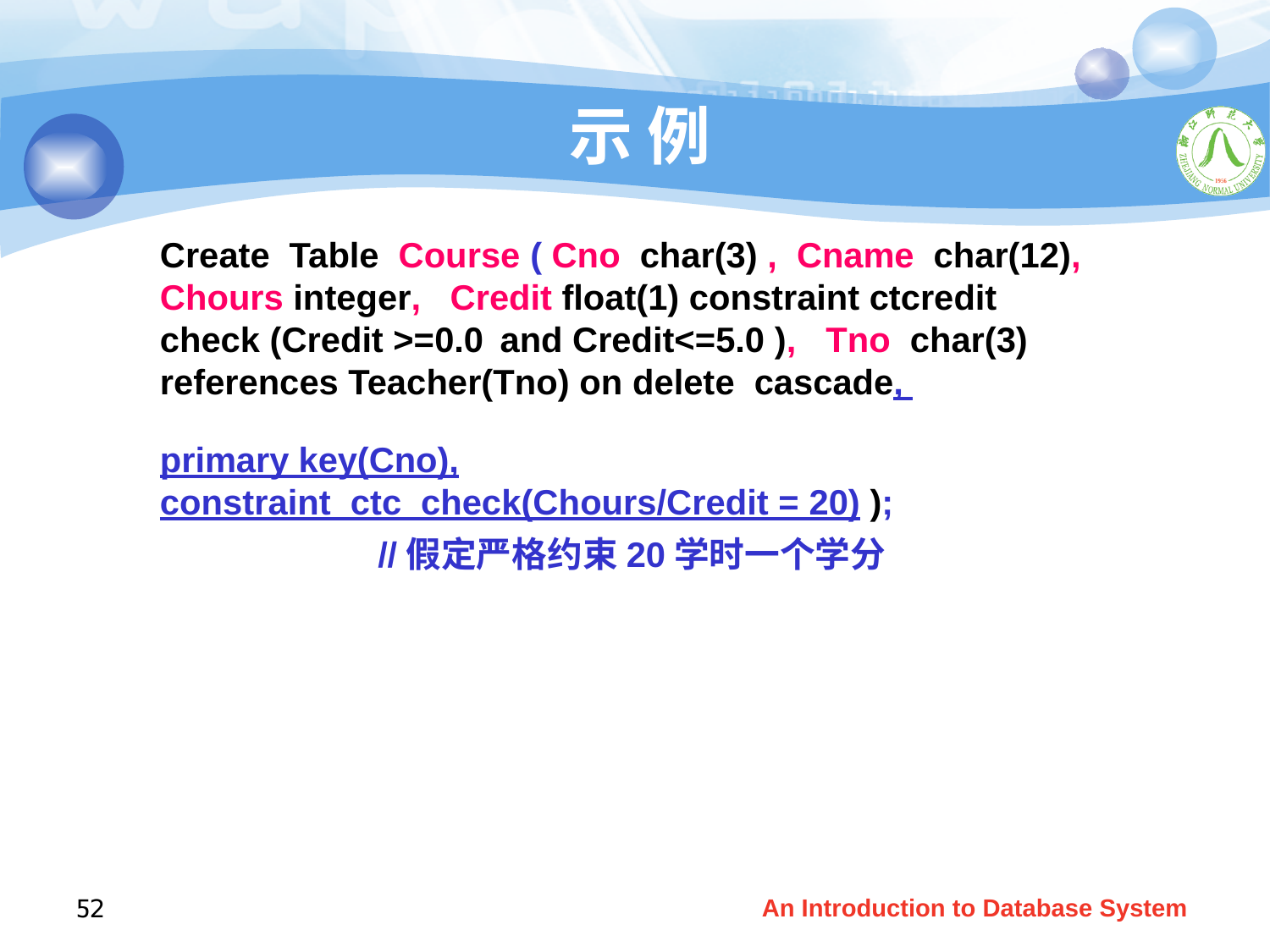

# 示 例
Create  Table  Course ( Cno  char(3) ,  Cname  char(12), Chours integer,   Credit float(1) constraint ctcredit check (Credit >=0.0 and Credit<=5.0 ),   Tno  char(3) references Teacher(Tno) on delete  cascade,
primary key(Cno),
constraint  ctc  check(Chours/Credit = 20) );
//假定严格约束20学时一个学分

52
An Introduction to Database System